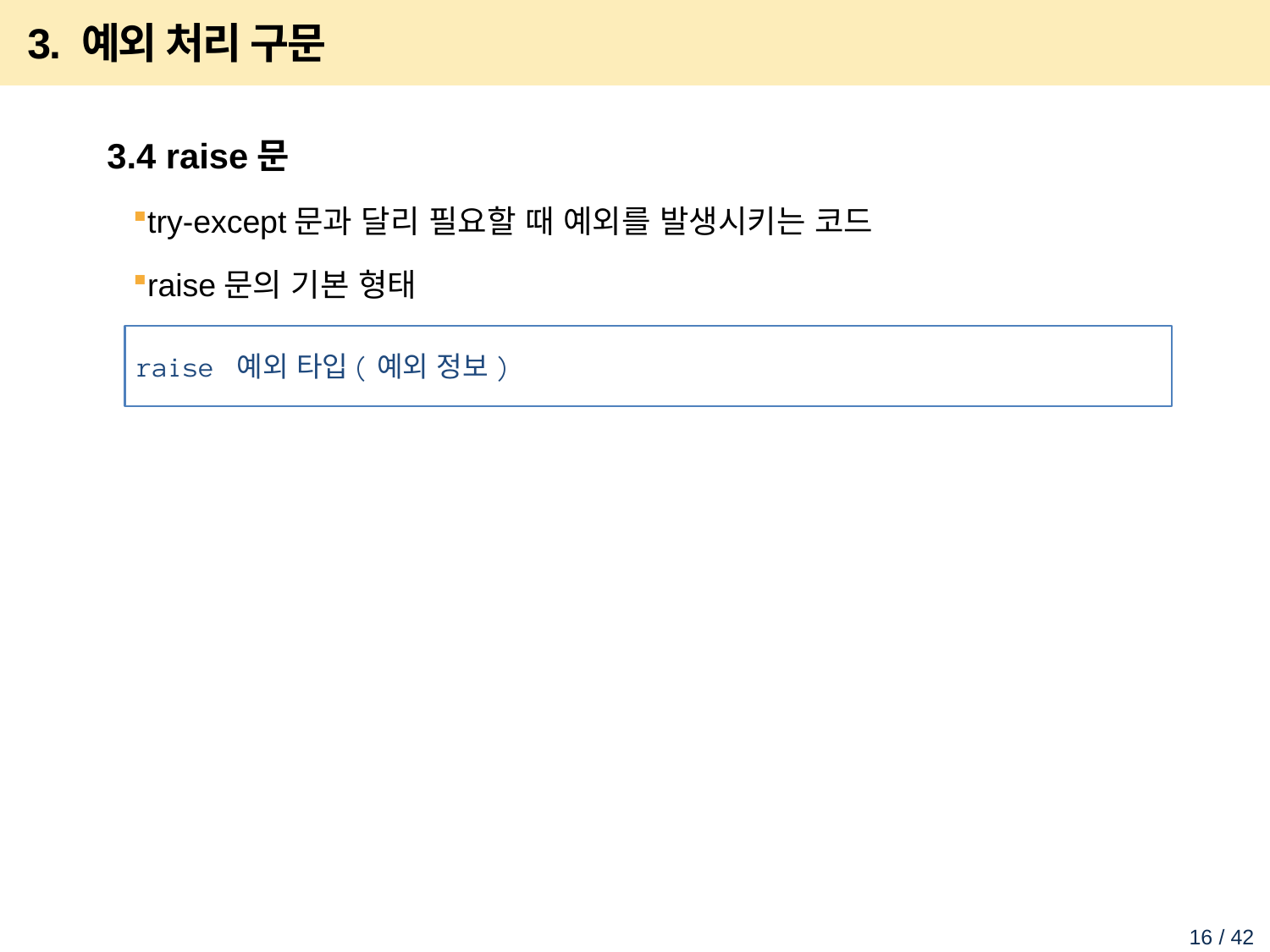

# 3. 예외 처리 구문
3.4 raise문
try-except문과 달리 필요할 때 예외를 발생시키는 코드
raise문의 기본 형태
raise 예외 타입(예외 정보)